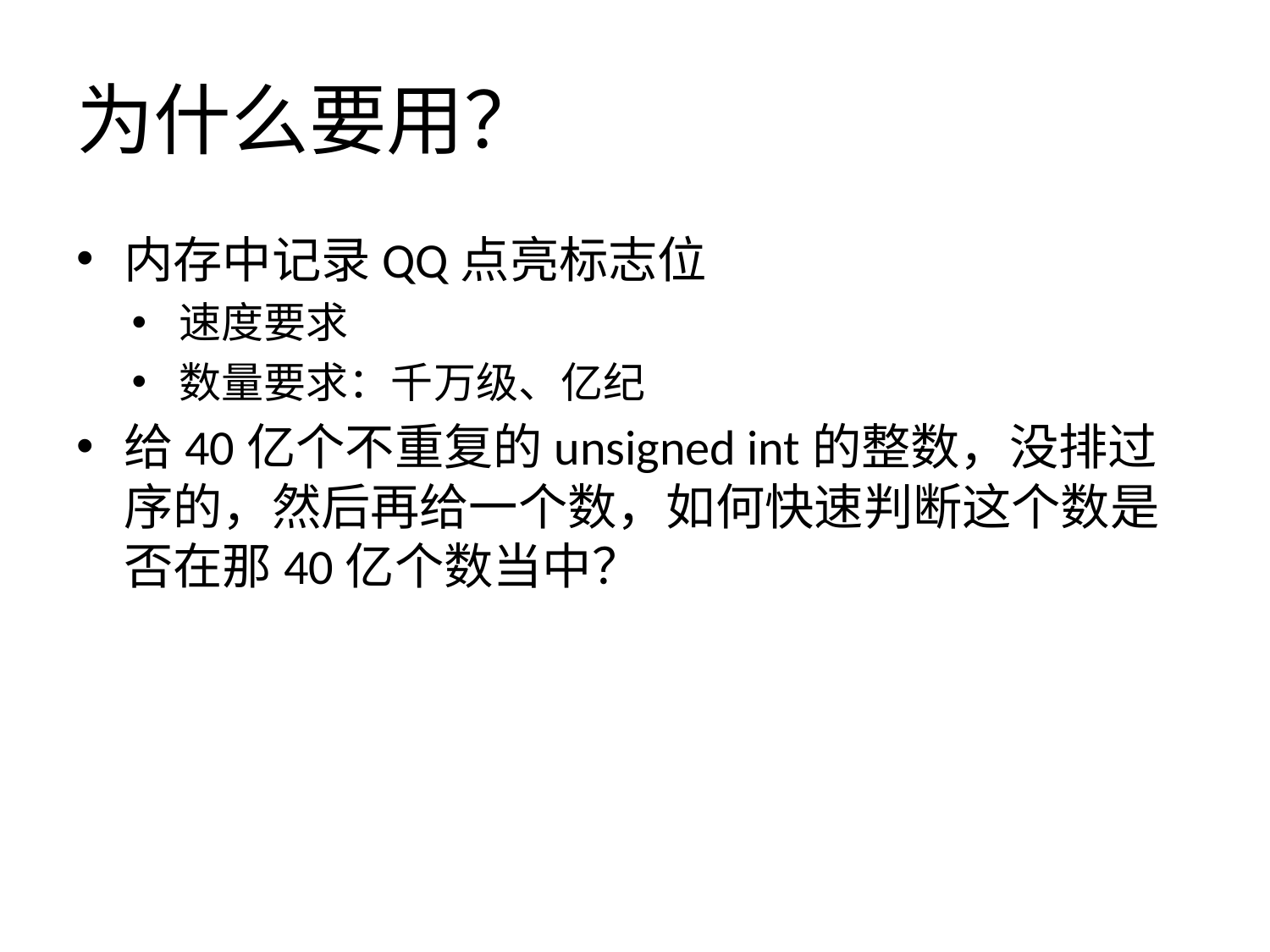

# 为什么要用？
内存中记录QQ点亮标志位
速度要求
数量要求：千万级、亿纪
给40亿个不重复的unsigned int的整数，没排过序的，然后再给一个数，如何快速判断这个数是否在那40亿个数当中？